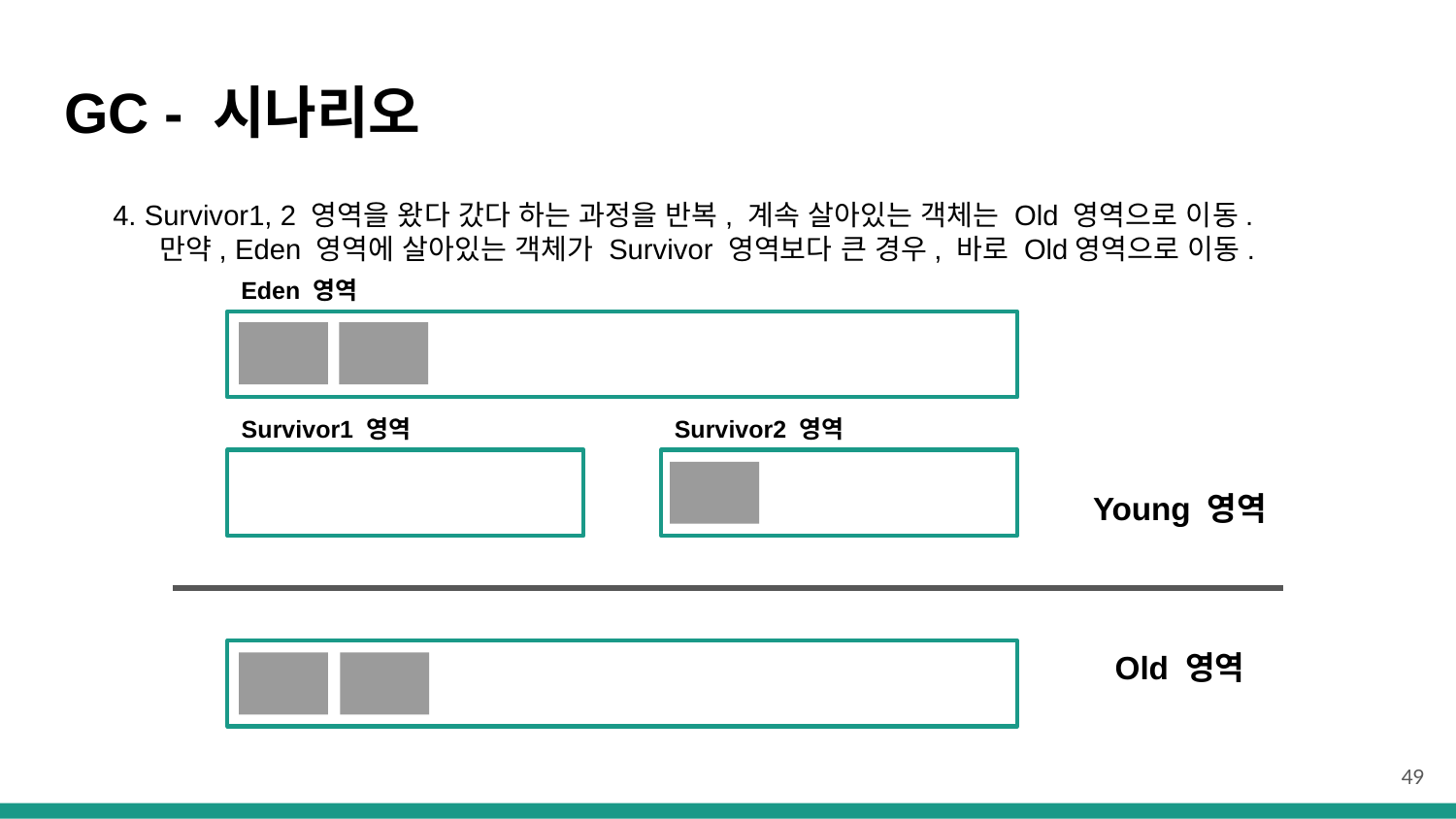

# GC - 시나리오
4. Survivor1, 2 영역을 왔다 갔다 하는 과정을 반복, 계속 살아있는 객체는 Old 영역으로 이동.
     만약, Eden 영역에 살아있는 객체가 Survivor 영역보다 큰 경우, 바로 Old영역으로 이동.
Eden 영역

Survivor1 영역
Survivor2 영역

Young 영역

Old 영역

49